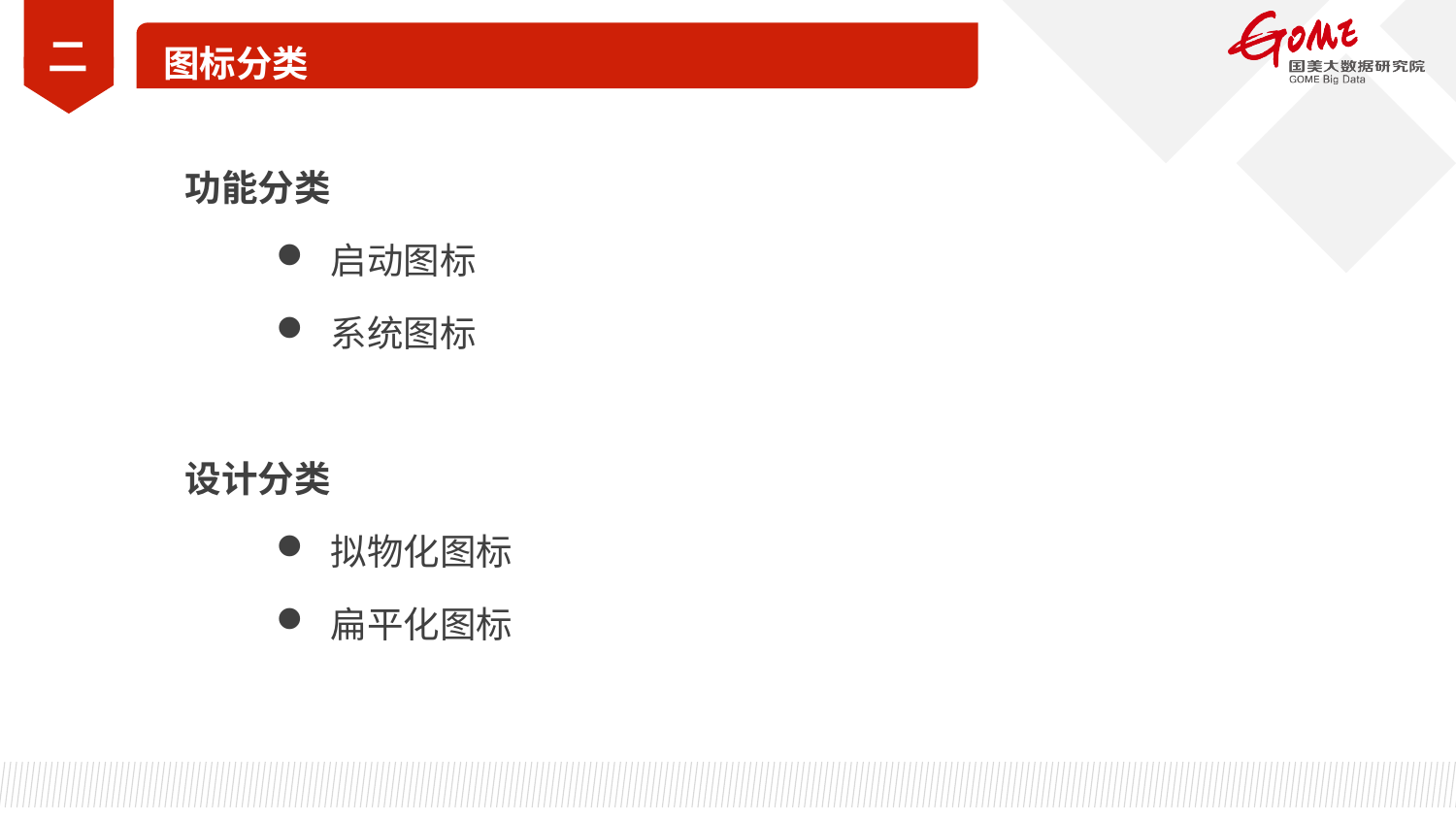

二
图标分类
功能分类
启动图标
系统图标

设计分类
拟物化图标
扁平化图标